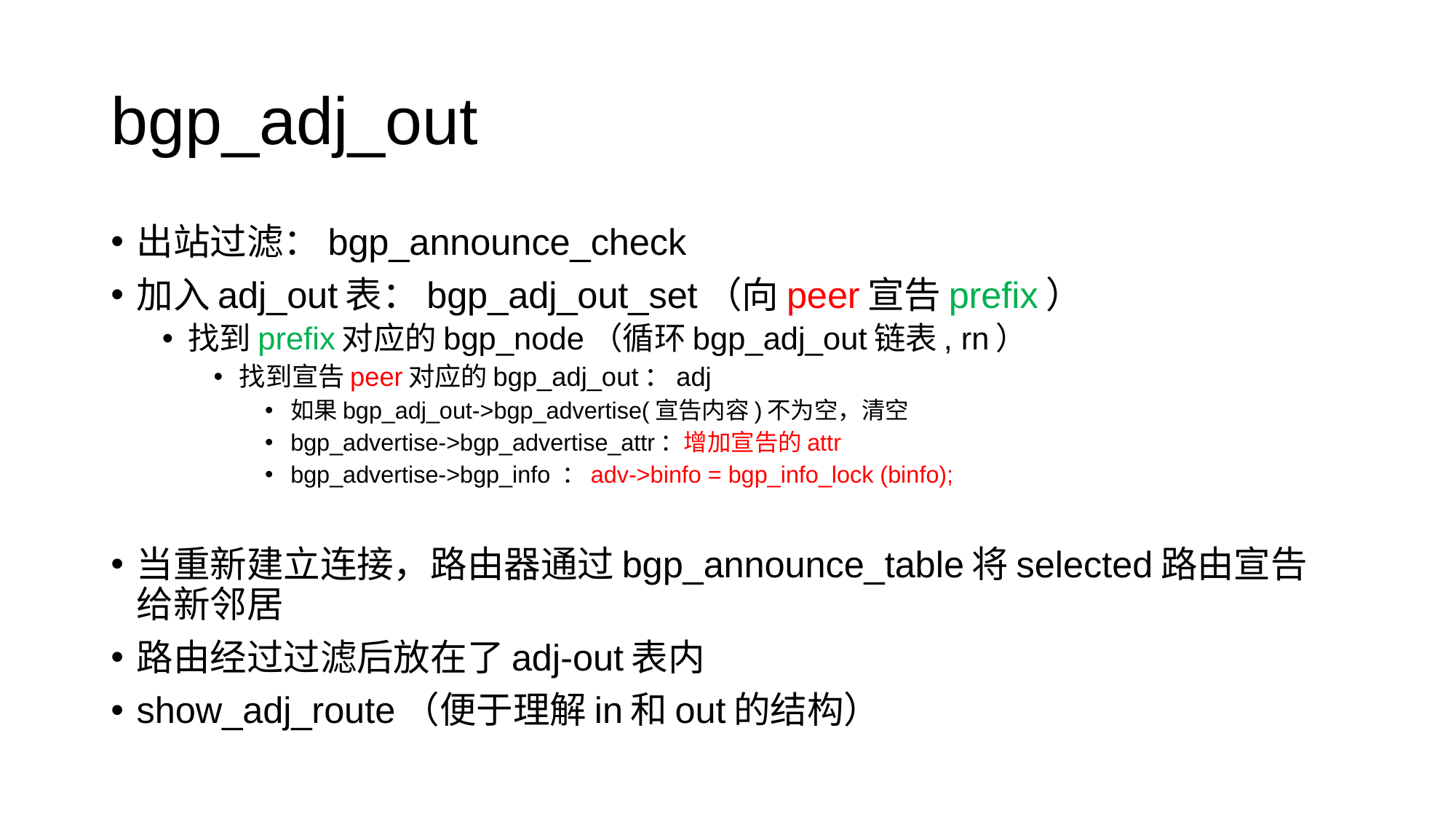

# bgp_adj_out
出站过滤：bgp_announce_check
加入adj_out表：bgp_adj_out_set（向peer宣告prefix）
找到prefix对应的bgp_node（循环bgp_adj_out链表, rn）
找到宣告peer对应的bgp_adj_out：adj
如果bgp_adj_out->bgp_advertise(宣告内容)不为空，清空
bgp_advertise->bgp_advertise_attr：增加宣告的attr
bgp_advertise->bgp_info ：adv->binfo = bgp_info_lock (binfo);

当重新建立连接，路由器通过bgp_announce_table将selected路由宣告给新邻居
路由经过过滤后放在了adj-out表内
show_adj_route（便于理解in和out的结构）